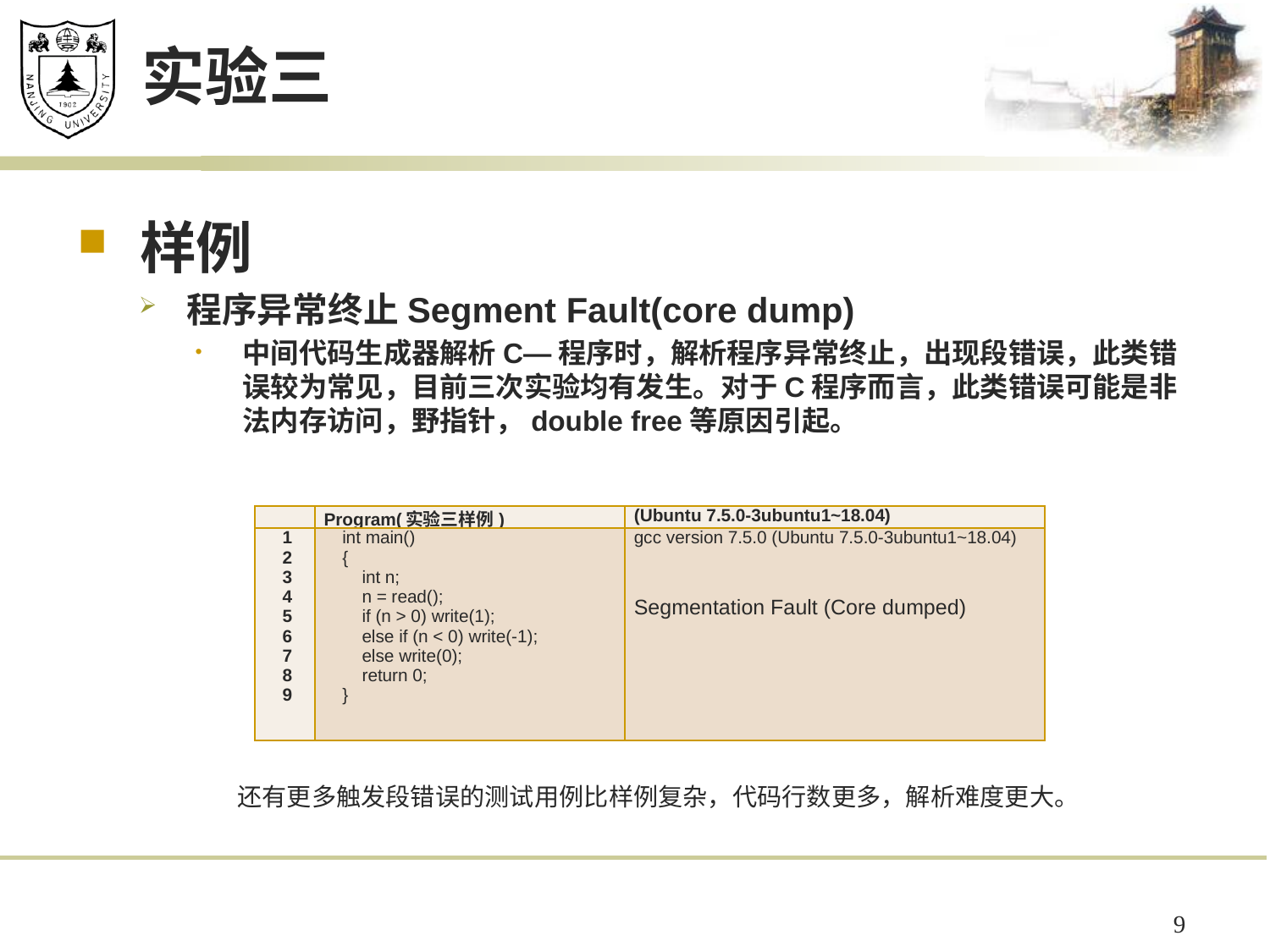

# 实验三
样例
程序异常终止Segment Fault(core dump)
中间代码生成器解析C—程序时，解析程序异常终止，出现段错误，此类错误较为常见，目前三次实验均有发生。对于C程序而言，此类错误可能是非法内存访问，野指针，double free等原因引起。
|  | Program(实验三样例) | (Ubuntu 7.5.0-3ubuntu1~18.04) |
| --- | --- | --- |
| 1 2 3 4 5 6 7 8 9 | int main() { int n; n = read(); if (n > 0) write(1); else if (n < 0) write(-1); else write(0); return 0; } | gcc version 7.5.0 (Ubuntu 7.5.0-3ubuntu1~18.04) Segmentation Fault (Core dumped) |
还有更多触发段错误的测试用例比样例复杂，代码行数更多，解析难度更大。